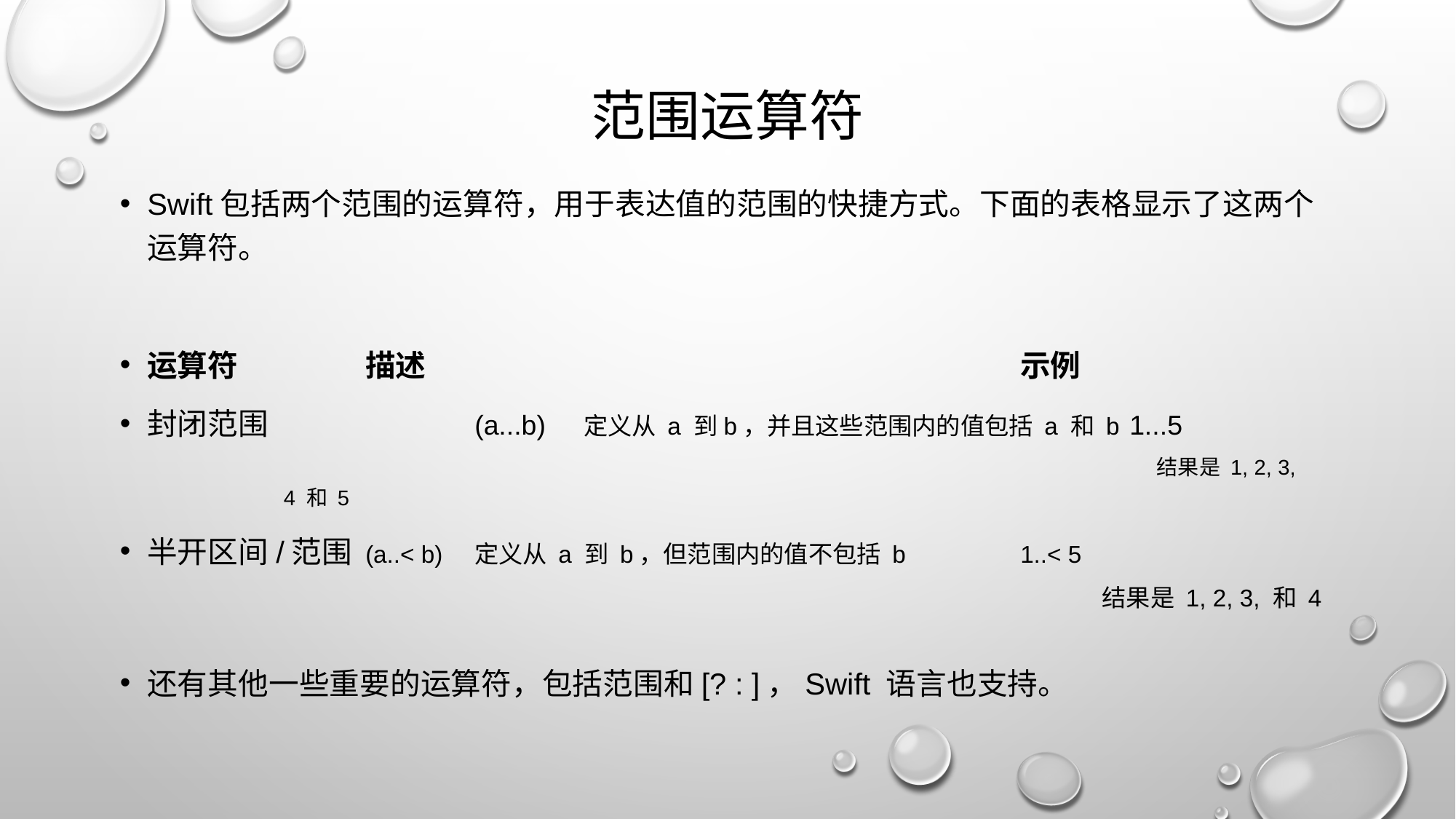

# 范围运算符
Swift包括两个范围的运算符，用于表达值的范围的快捷方式。下面的表格显示了这两个运算符。

运算符		描述						示例
封闭范围		(a...b) 	定义从 a 到b，并且这些范围内的值包括 a 和 b	1...5
								结果是 1, 2, 3, 4 和 5
半开区间/范围	(a..< b) 	定义从 a 到 b，但范围内的值不包括 b		1..< 5
					结果是 1, 2, 3, 和 4
还有其他一些重要的运算符，包括范围和[? : ]，Swift 语言也支持。